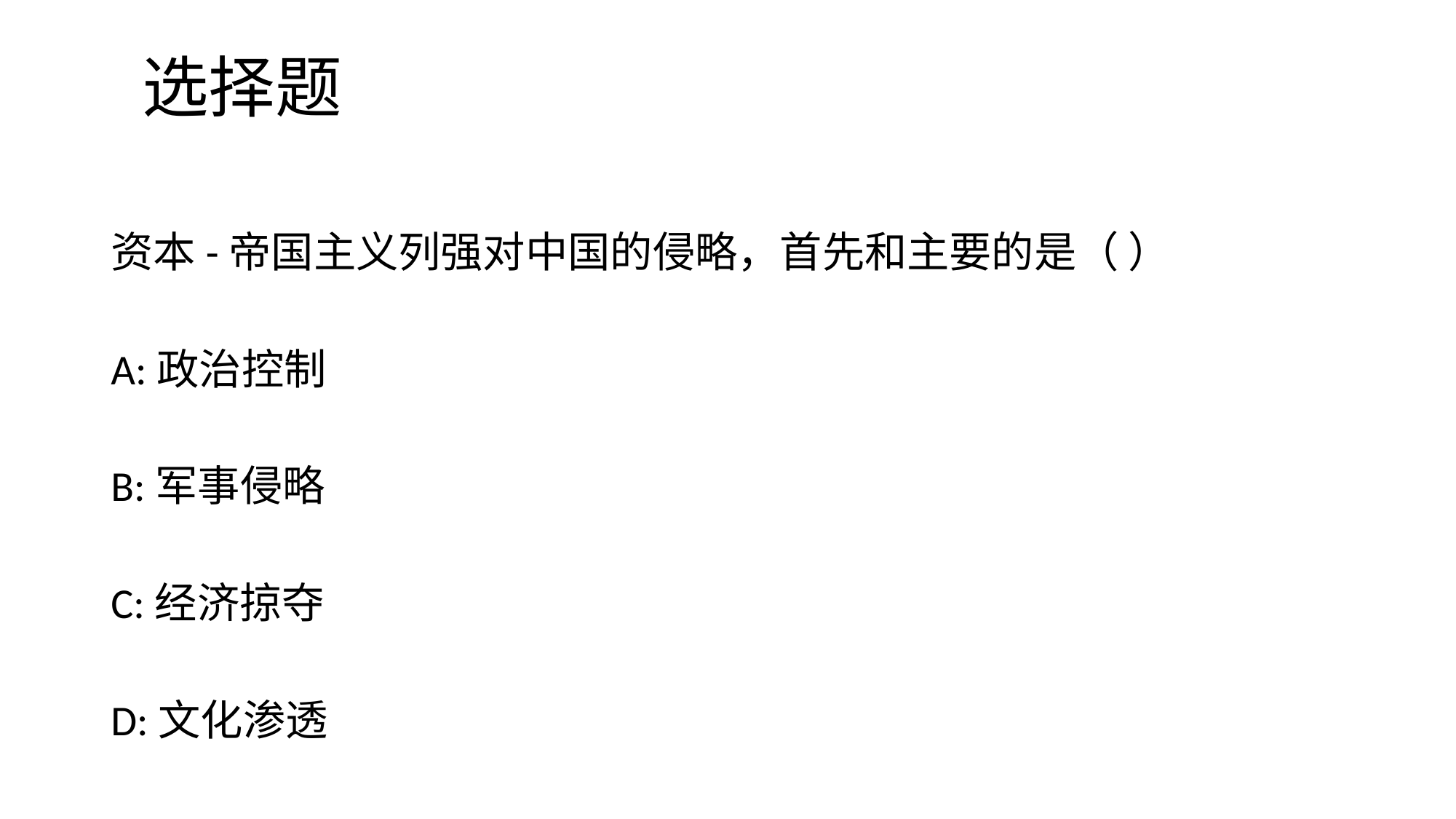

# 选择题
资本-帝国主义列强对中国的侵略，首先和主要的是（ ）
A:政治控制
B:军事侵略
C:经济掠夺
D:文化渗透